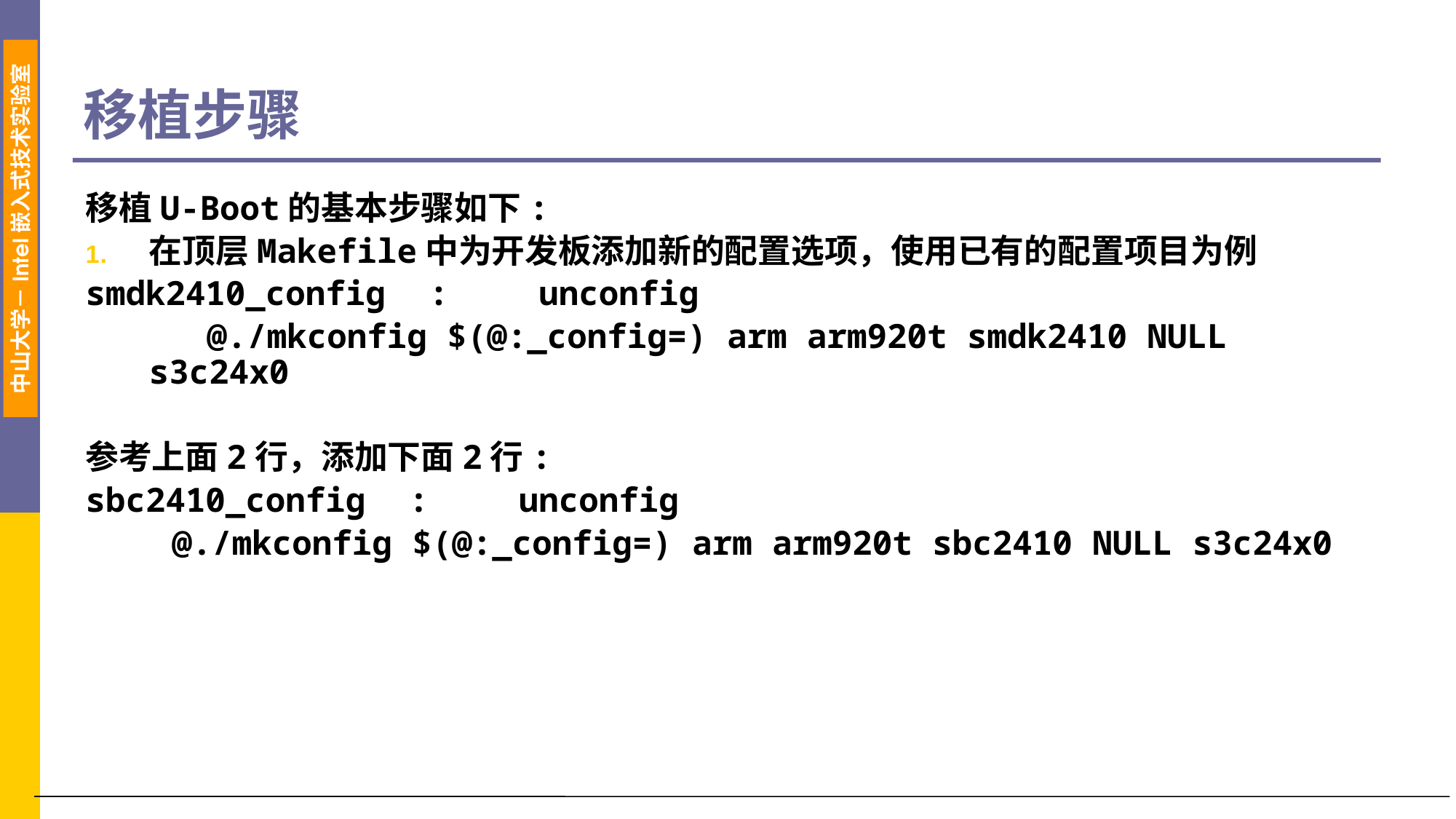

# 移植步骤
移植U-Boot的基本步骤如下:
在顶层Makefile中为开发板添加新的配置选项，使用已有的配置项目为例
smdk2410_config   :       unconfig
         @./mkconfig $(@:_config=) arm arm920t smdk2410 NULL s3c24x0

参考上面2行，添加下面2行:
sbc2410_config   :       unconfig
      @./mkconfig $(@:_config=) arm arm920t sbc2410 NULL s3c24x0